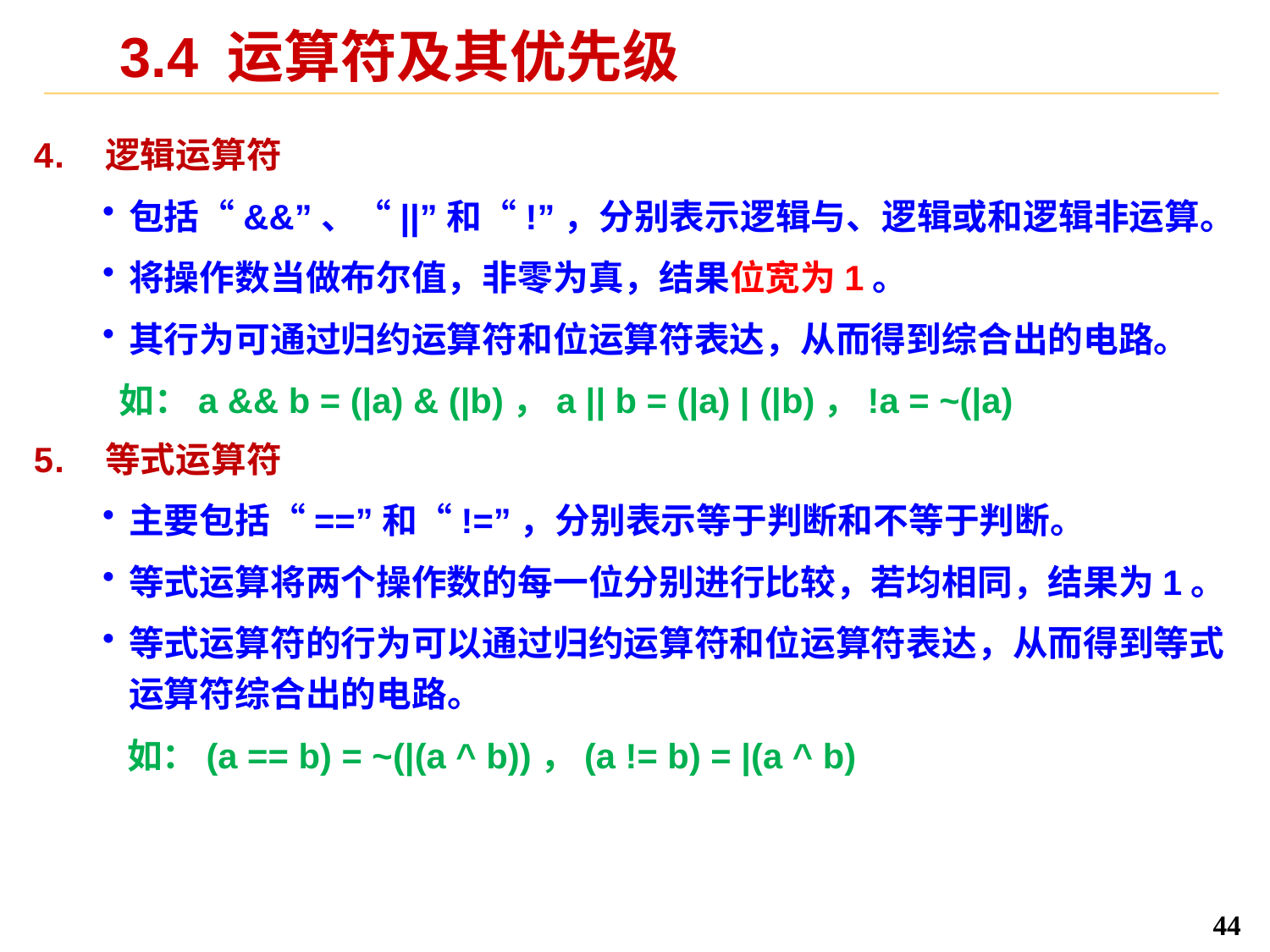

# 3.4 运算符及其优先级
逻辑运算符
包括“&&”、“||”和“!”，分别表示逻辑与、逻辑或和逻辑非运算。
将操作数当做布尔值，非零为真，结果位宽为1。
其行为可通过归约运算符和位运算符表达，从而得到综合出的电路。
 如：a && b = (|a) & (|b)，a || b = (|a) | (|b)，!a = ~(|a)
等式运算符
主要包括“==”和“!=”，分别表示等于判断和不等于判断。
等式运算将两个操作数的每一位分别进行比较，若均相同，结果为1。
等式运算符的行为可以通过归约运算符和位运算符表达，从而得到等式运算符综合出的电路。
  如：(a == b) = ~(|(a ^ b))，(a != b) = |(a ^ b)

44